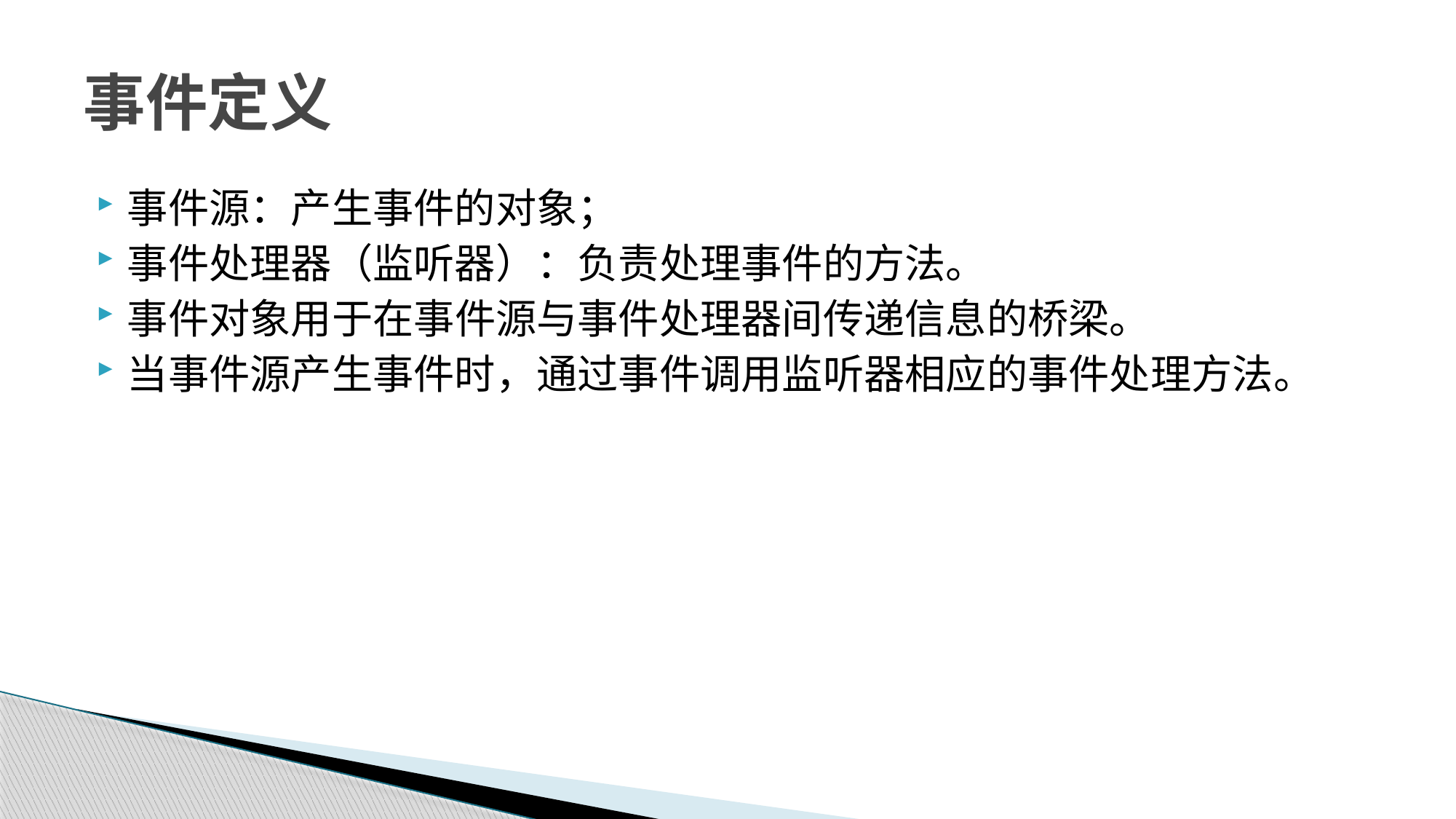

# 事件定义
事件源：产生事件的对象；
事件处理器（监听器）：负责处理事件的方法。
事件对象用于在事件源与事件处理器间传递信息的桥梁。
当事件源产生事件时，通过事件调用监听器相应的事件处理方法。